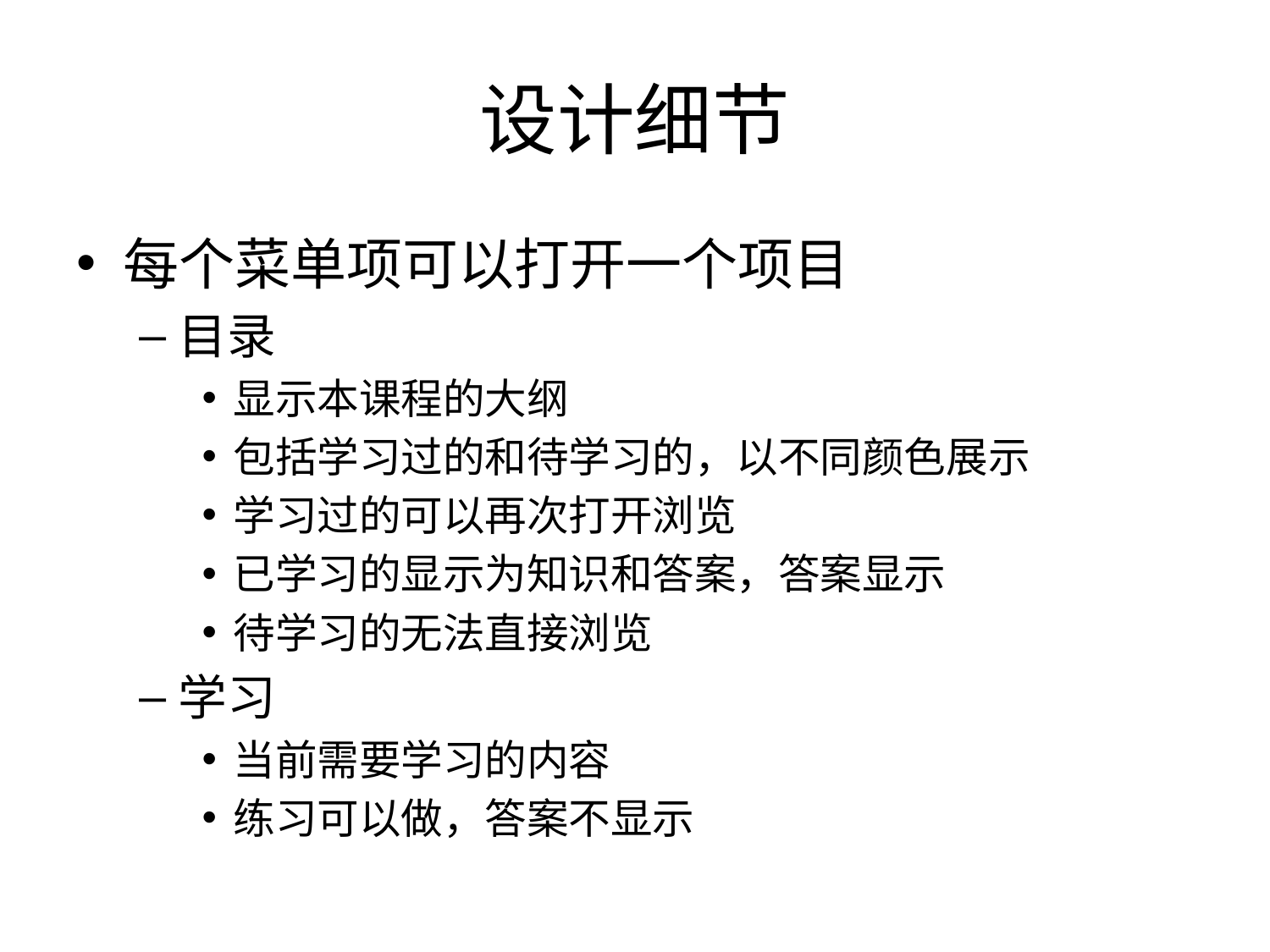

# 设计细节
每个菜单项可以打开一个项目
目录
显示本课程的大纲
包括学习过的和待学习的，以不同颜色展示
学习过的可以再次打开浏览
已学习的显示为知识和答案，答案显示
待学习的无法直接浏览
学习
当前需要学习的内容
练习可以做，答案不显示